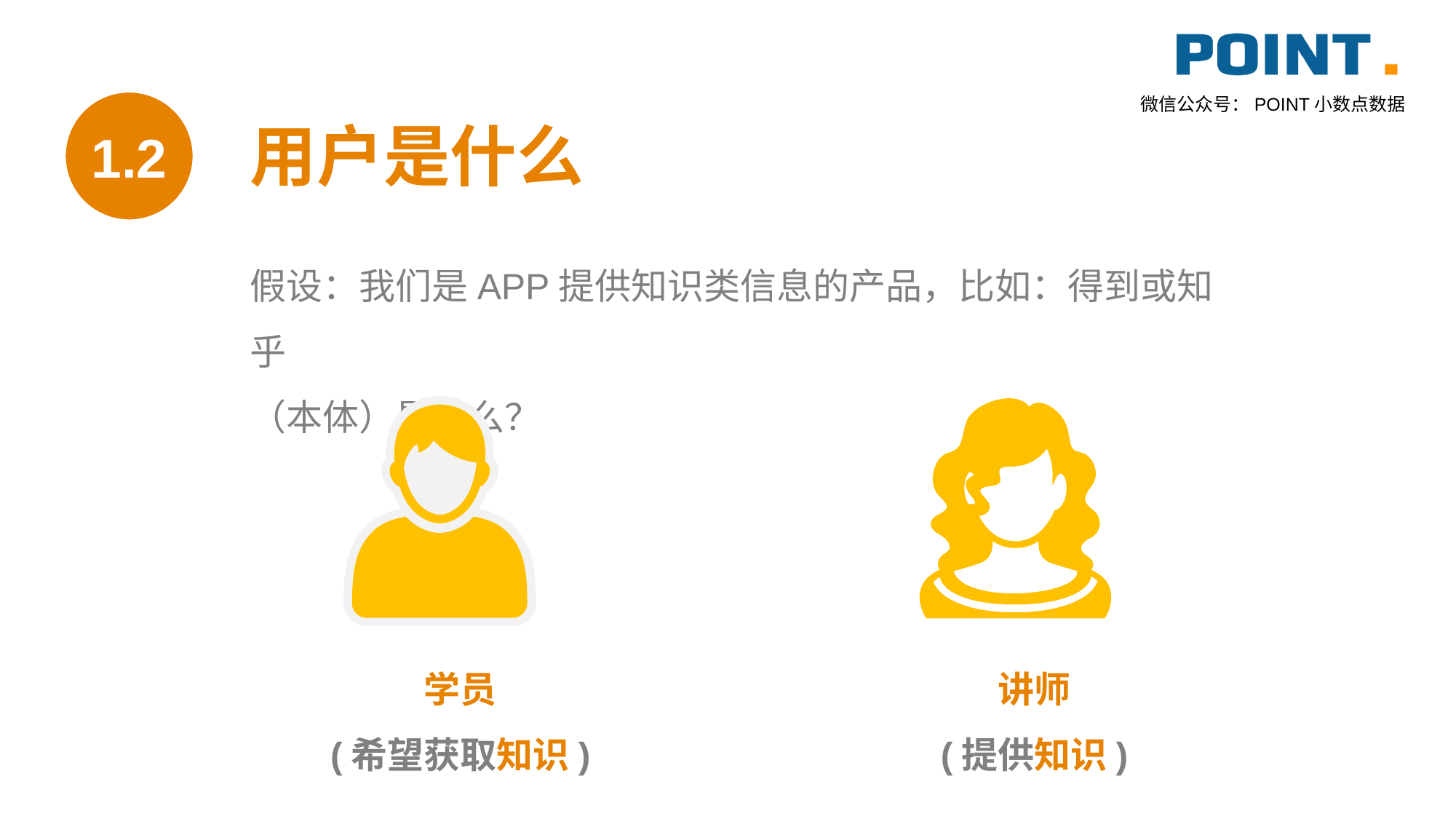

1.2
用户是什么
假设：我们是APP提供知识类信息的产品，比如：得到或知乎
（本体）是什么？

讲师
(提供知识)
学员
(希望获取知识)